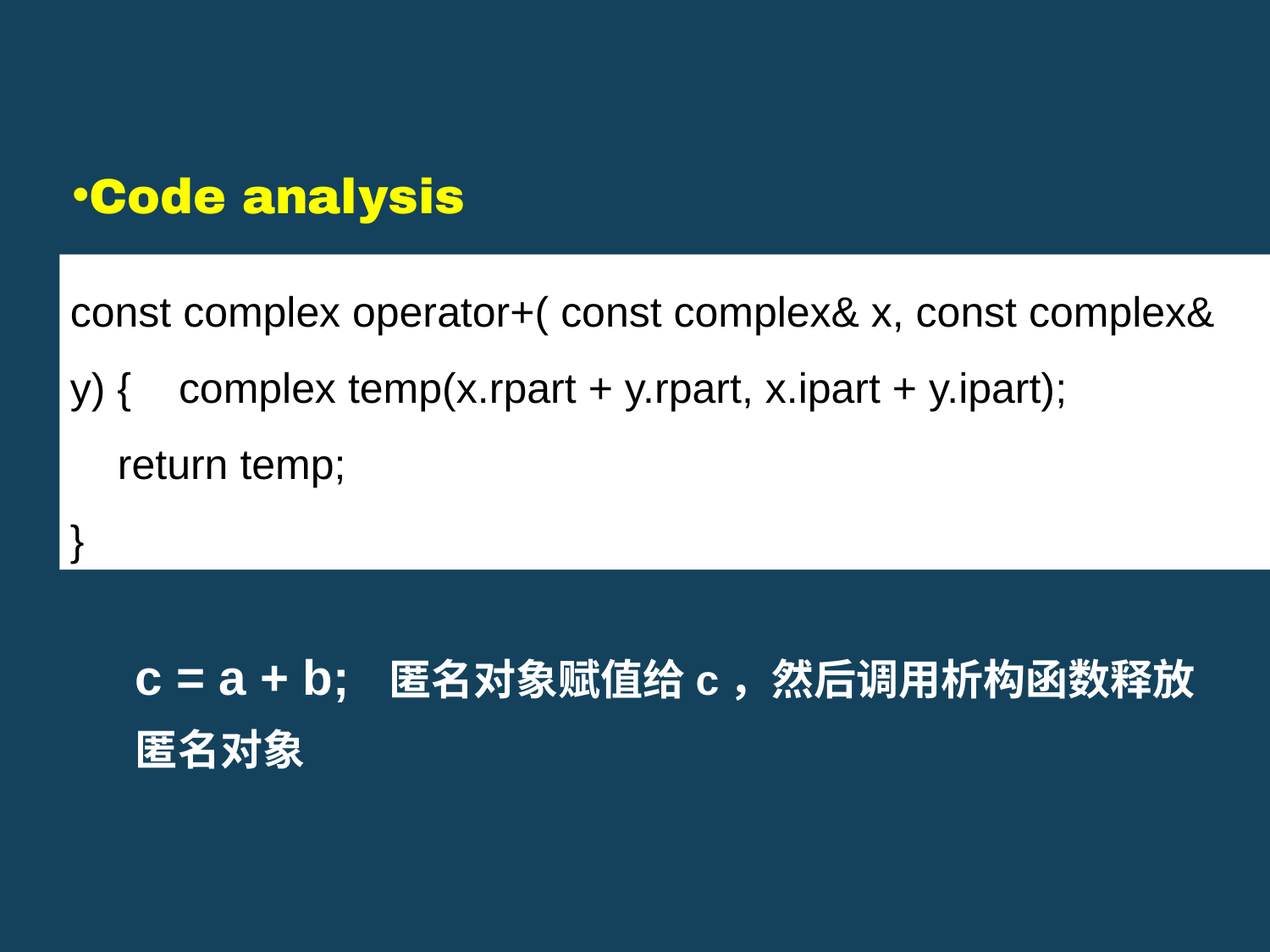

Code analysis

c = a + b;  匿名对象赋值给c，然后调用析构函数释放匿名对象
const complex operator+( const complex& x, const complex& y) {    complex temp(x.rpart + y.rpart, x.ipart + y.ipart);
    return temp;
}